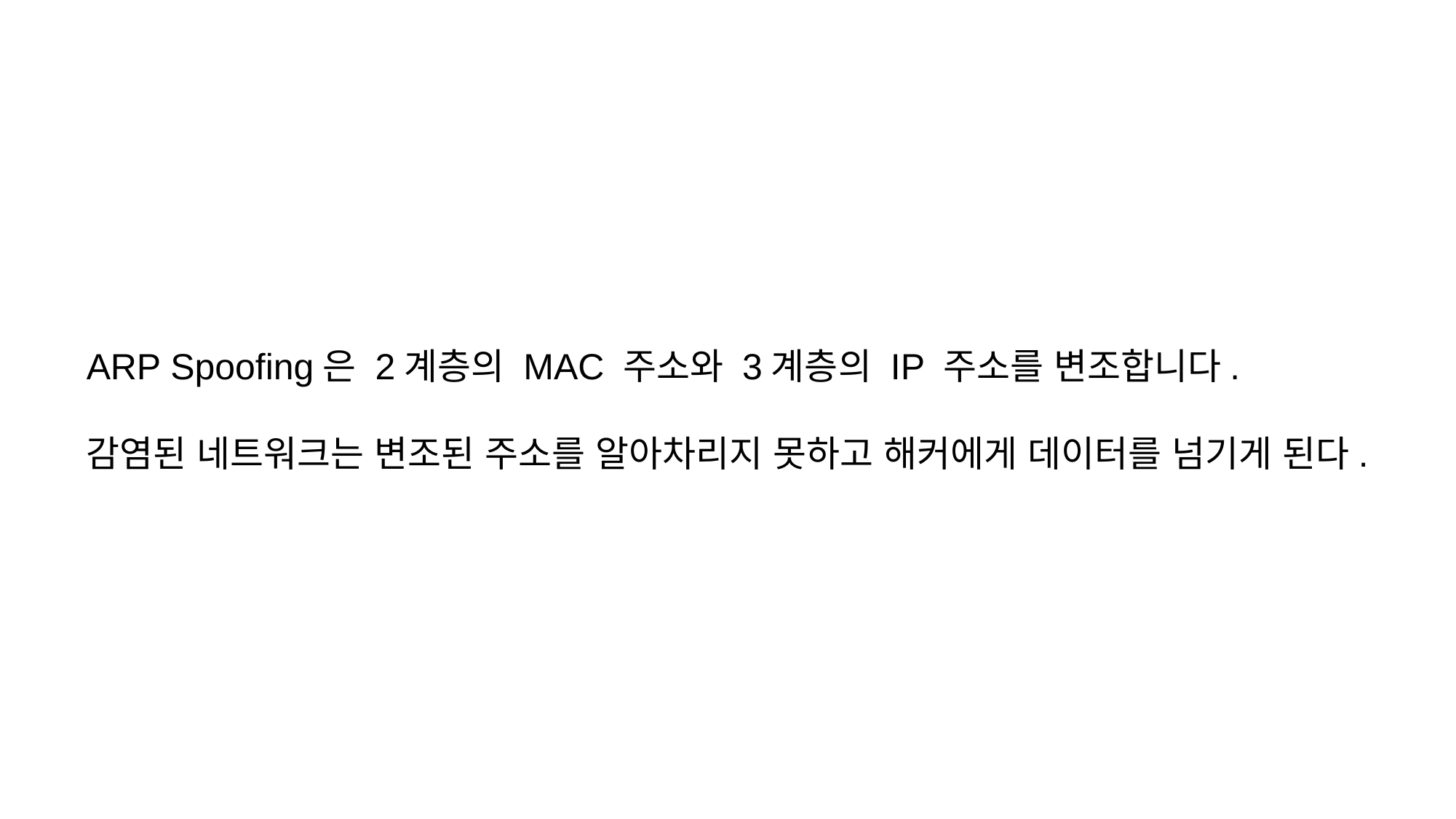

ARP Spoofing은 2계층의 MAC 주소와 3계층의 IP 주소를 변조합니다.

감염된 네트워크는 변조된 주소를 알아차리지 못하고 해커에게 데이터를 넘기게 된다.